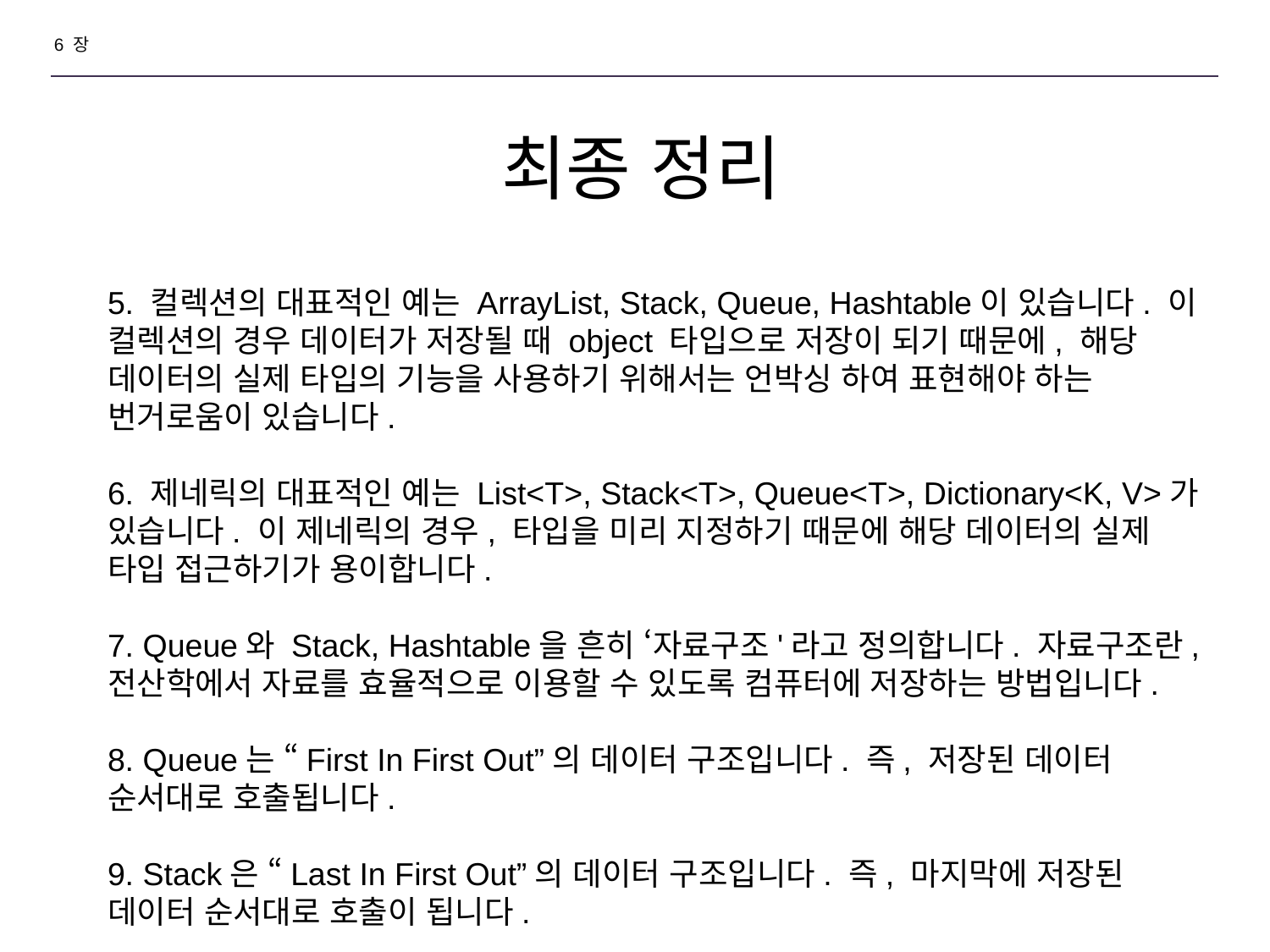

6 장
# 최종 정리

5. 컬렉션의 대표적인 예는 ArrayList, Stack, Queue, Hashtable이 있습니다. 이 컬렉션의 경우 데이터가 저장될 때 object 타입으로 저장이 되기 때문에, 해당 데이터의 실제 타입의 기능을 사용하기 위해서는 언박싱 하여 표현해야 하는 번거로움이 있습니다.

6. 제네릭의 대표적인 예는 List<T>, Stack<T>, Queue<T>, Dictionary<K, V>가 있습니다. 이 제네릭의 경우, 타입을 미리 지정하기 때문에 해당 데이터의 실제 타입 접근하기가 용이합니다.

7. Queue와 Stack, Hashtable을 흔히 ‘자료구조'라고 정의합니다. 자료구조란, 전산학에서 자료를 효율적으로 이용할 수 있도록 컴퓨터에 저장하는 방법입니다.

8. Queue는 “First In First Out”의 데이터 구조입니다. 즉, 저장된 데이터 순서대로 호출됩니다.

9. Stack은 “Last In First Out”의 데이터 구조입니다. 즉, 마지막에 저장된 데이터 순서대로 호출이 됩니다.